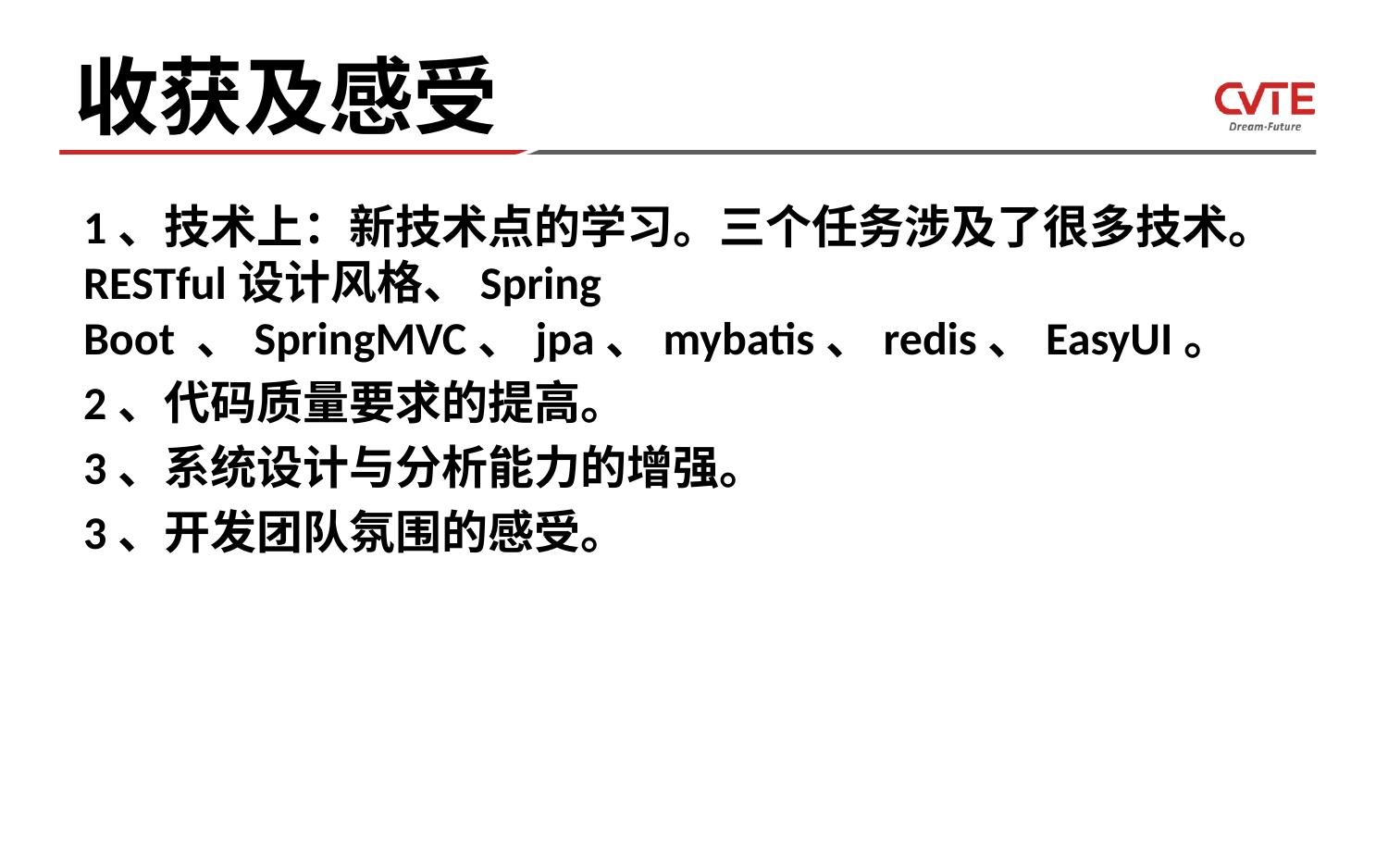

# 收获及感受
1、技术上：新技术点的学习。三个任务涉及了很多技术。RESTful设计风格、Spring Boot 、SpringMVC、jpa、mybatis、redis、EasyUI。
2、代码质量要求的提高。
3、系统设计与分析能力的增强。
3、开发团队氛围的感受。